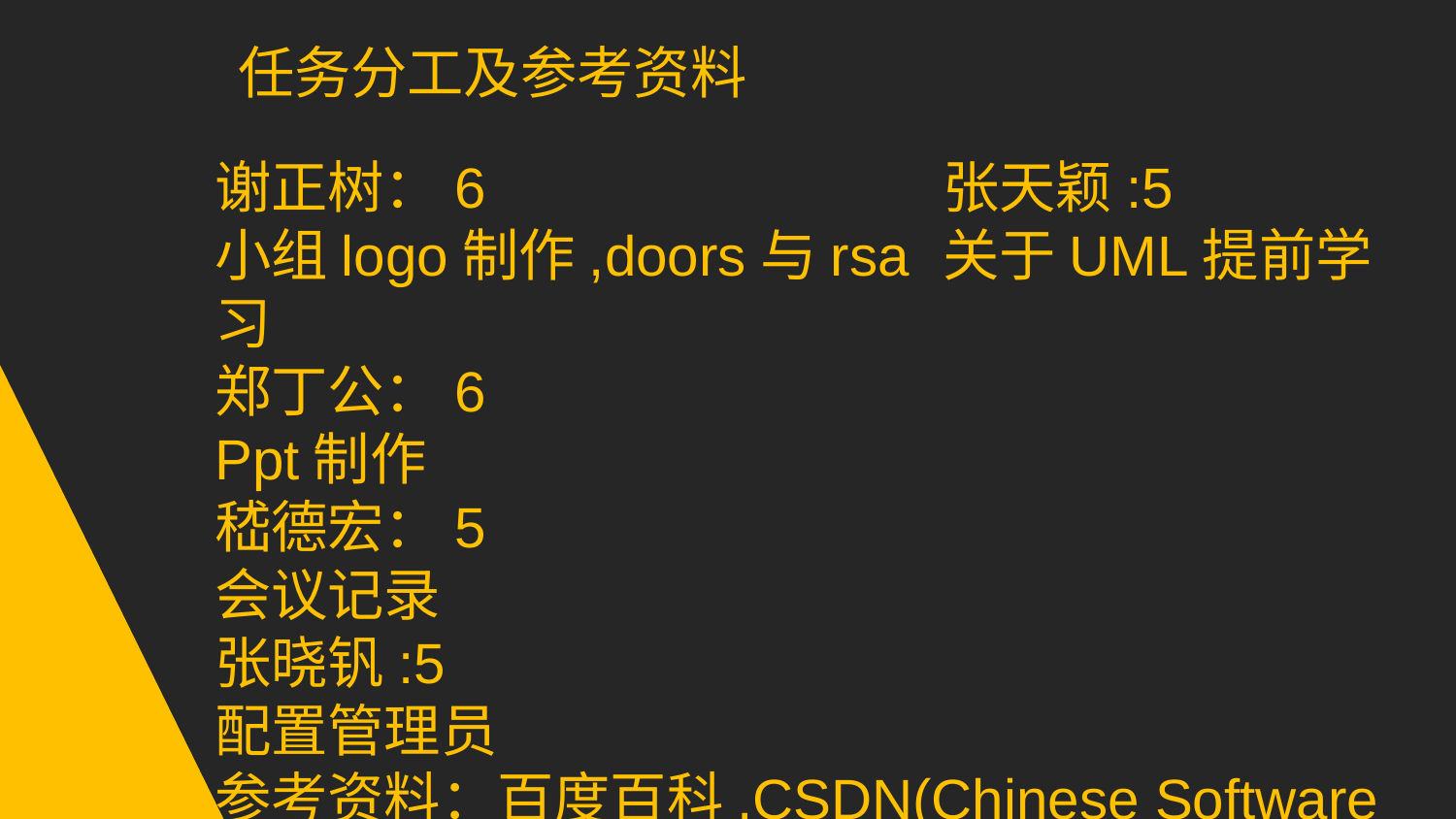

任务分工及参考资料
谢正树：6				张天颖:5
小组logo制作,doors与rsa	关于UML提前学习
郑丁公：6
Ppt制作
嵇德宏：5
会议记录
张晓钒:5
配置管理员
参考资料：百度百科,CSDN(Chinese Software Developer Network)